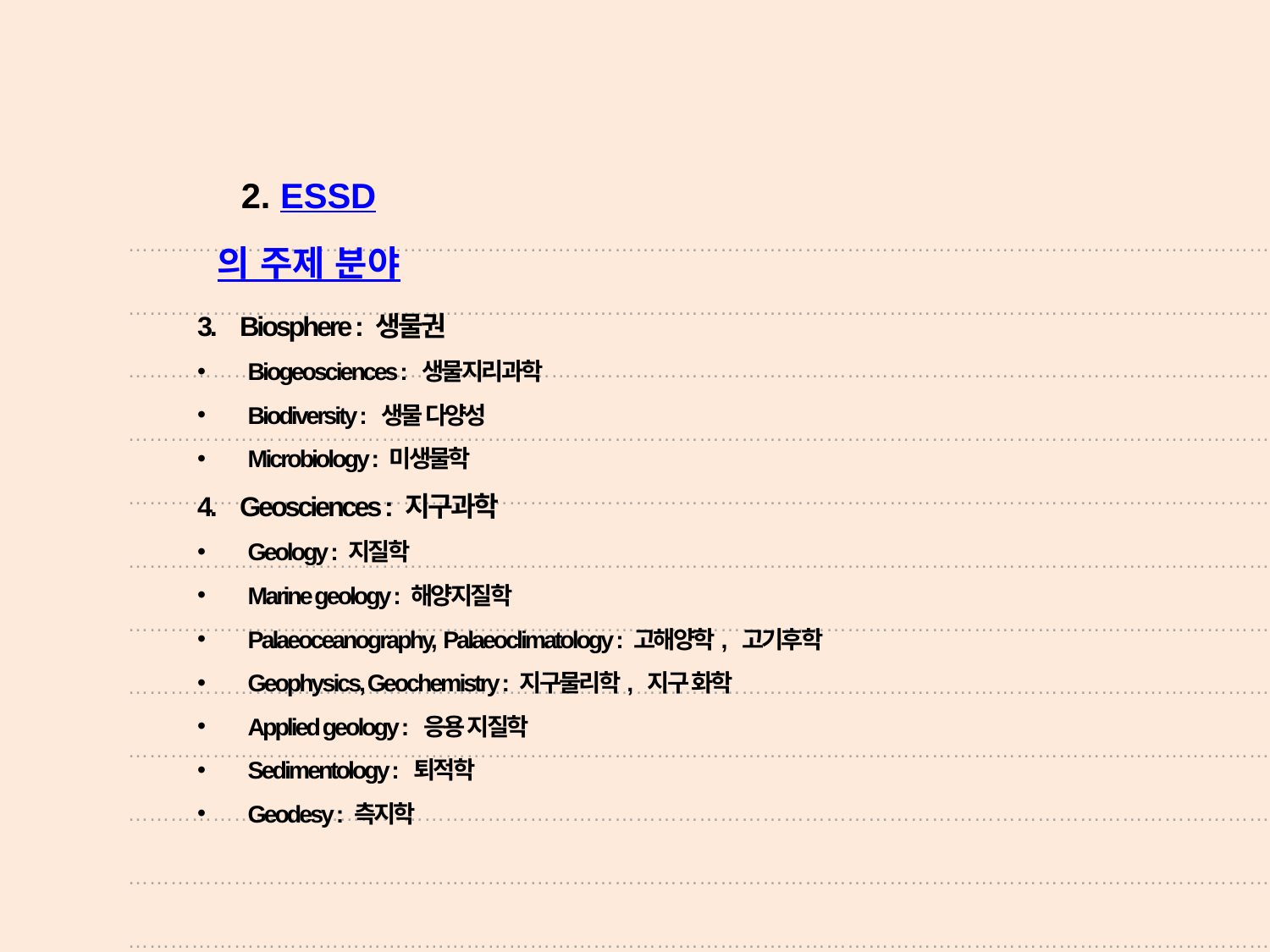

2. ESSD의 주제 분야

3.     Biosphere : 생물권
Biogeosciences :  생물지리과학
Biodiversity :  생물 다양성
Microbiology : 미생물학
4.     Geosciences : 지구과학
Geology : 지질학
Marine geology : 해양지질학
Palaeoceanography,  Palaeoclimatology : 고해양학,  고기후학
Geophysics, Geochemistry : 지구물리학,  지구 화학
Applied geology :  응용 지질학
Sedimentology :  퇴적학
Geodesy : 측지학